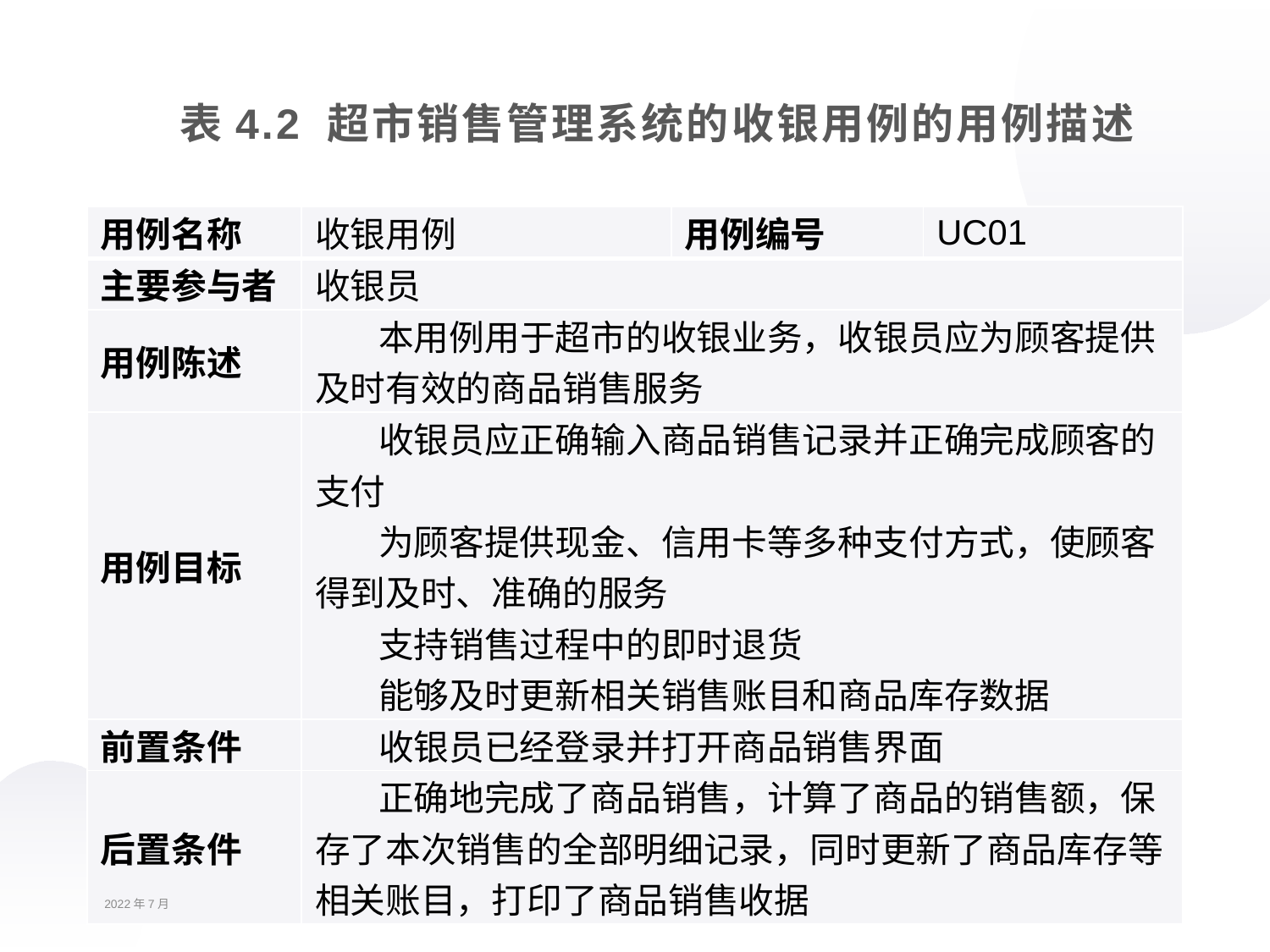

表4.2 超市销售管理系统的收银用例的用例描述
| 用例名称 | 收银用例 | 用例编号 | UC01 |
| --- | --- | --- | --- |
| 主要参与者 | 收银员 |  |  |
| 用例陈述 | 本用例用于超市的收银业务，收银员应为顾客提供及时有效的商品销售服务 |  |  |
| 用例目标 | 收银员应正确输入商品销售记录并正确完成顾客的支付 为顾客提供现金、信用卡等多种支付方式，使顾客得到及时、准确的服务 支持销售过程中的即时退货 能够及时更新相关销售账目和商品库存数据 |  |  |
| 前置条件 | 收银员已经登录并打开商品销售界面 |  |  |
| 后置条件 | 正确地完成了商品销售，计算了商品的销售额，保存了本次销售的全部明细记录，同时更新了商品库存等相关账目，打印了商品销售收据 |  |  |

2022年7月
辽宁科技大学计算机与软件工程学院
53